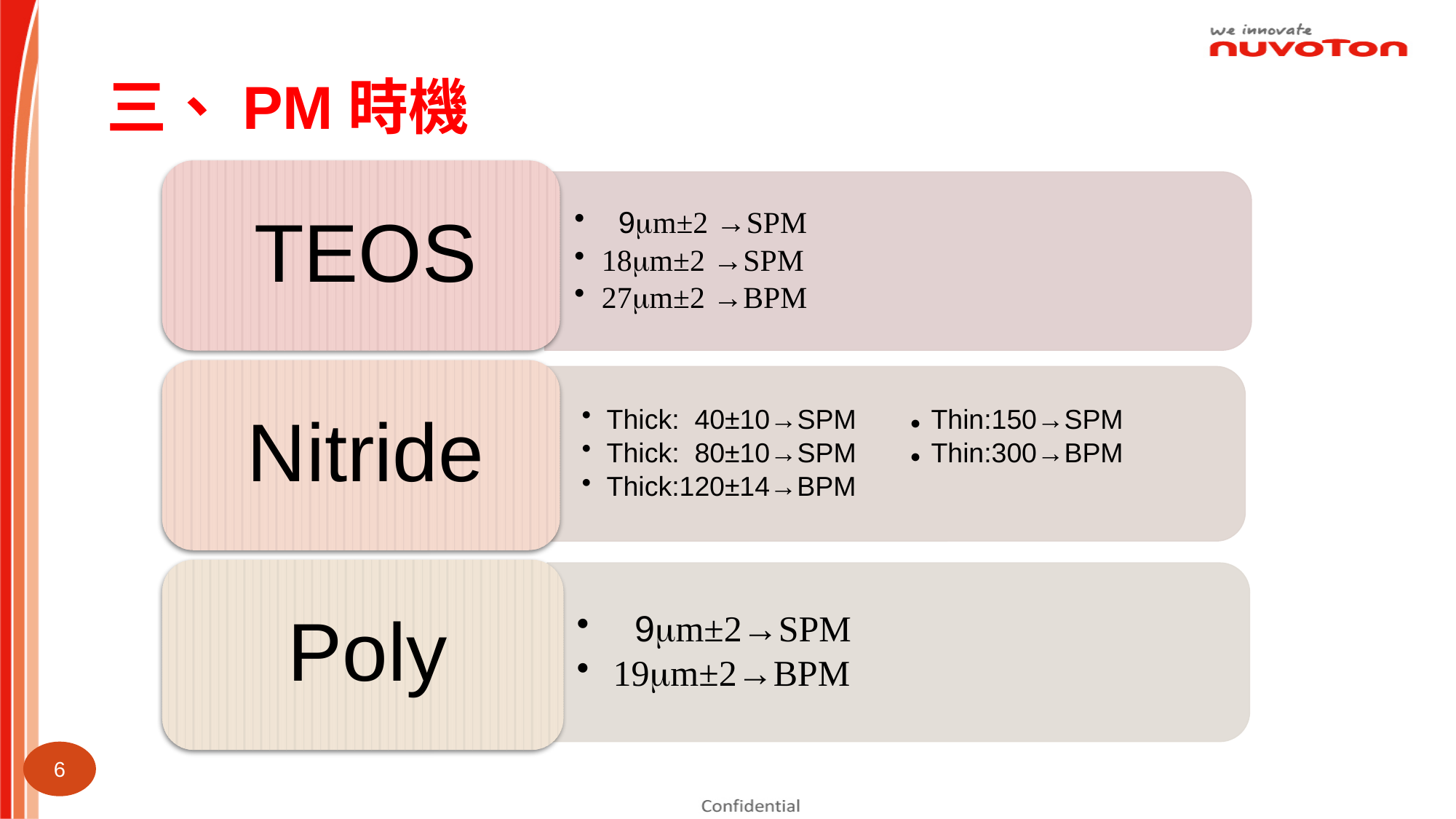

# 三、PM時機
  9μm±2 →SPM
18μm±2 →SPM
27μm±2 →BPM
TEOS
  Thick:  40±10→SPM       ●  Thin:150→SPM
  Thick:  80±10→SPM       ●  Thin:300→BPM
  Thick:120±14→BPM
Nitride
   9μm±2→SPM
 19μm±2→BPM
Poly
6